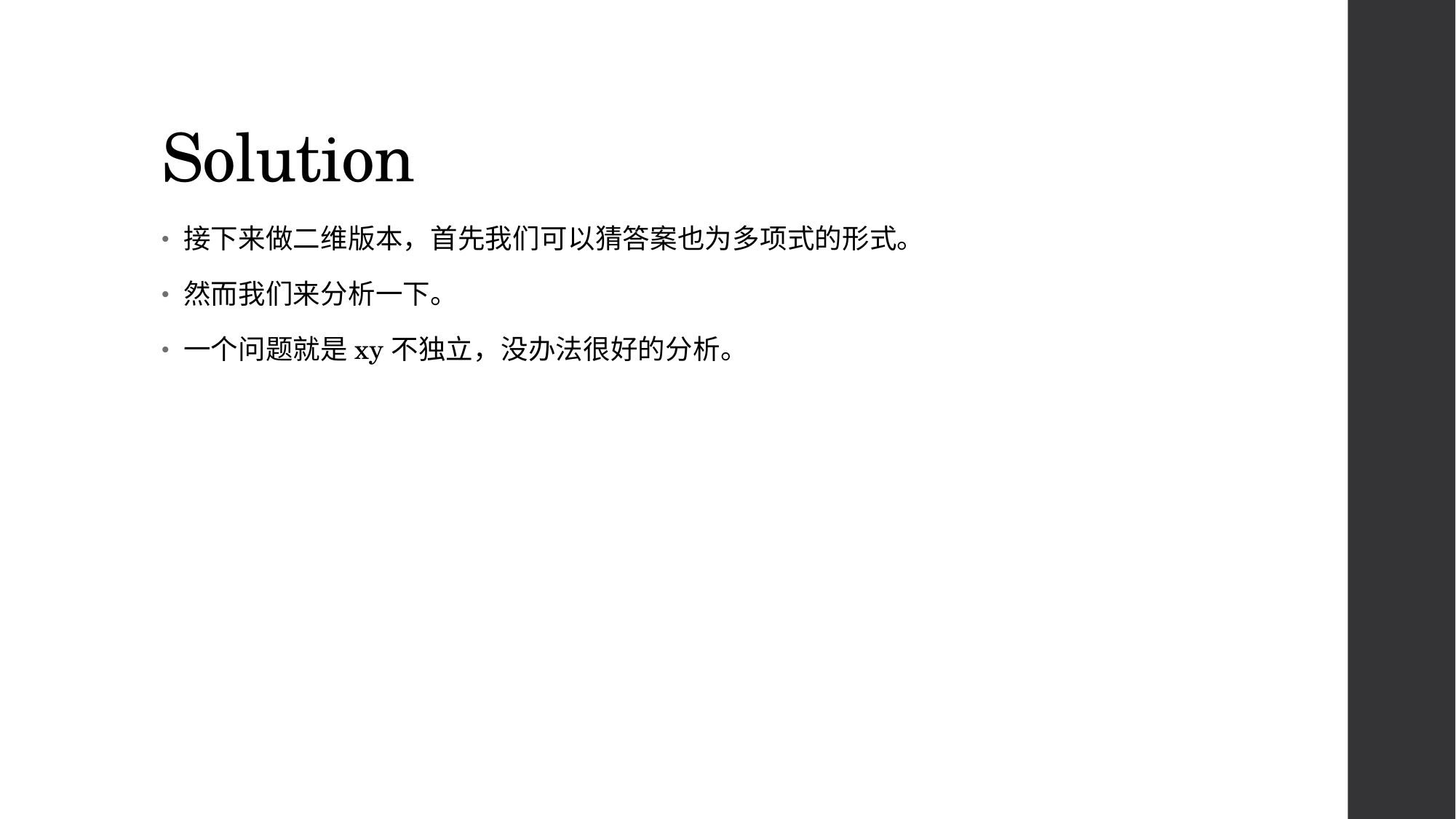

# Solution
接下来做二维版本，首先我们可以猜答案也为多项式的形式。
然而我们来分析一下。
一个问题就是xy不独立，没办法很好的分析。